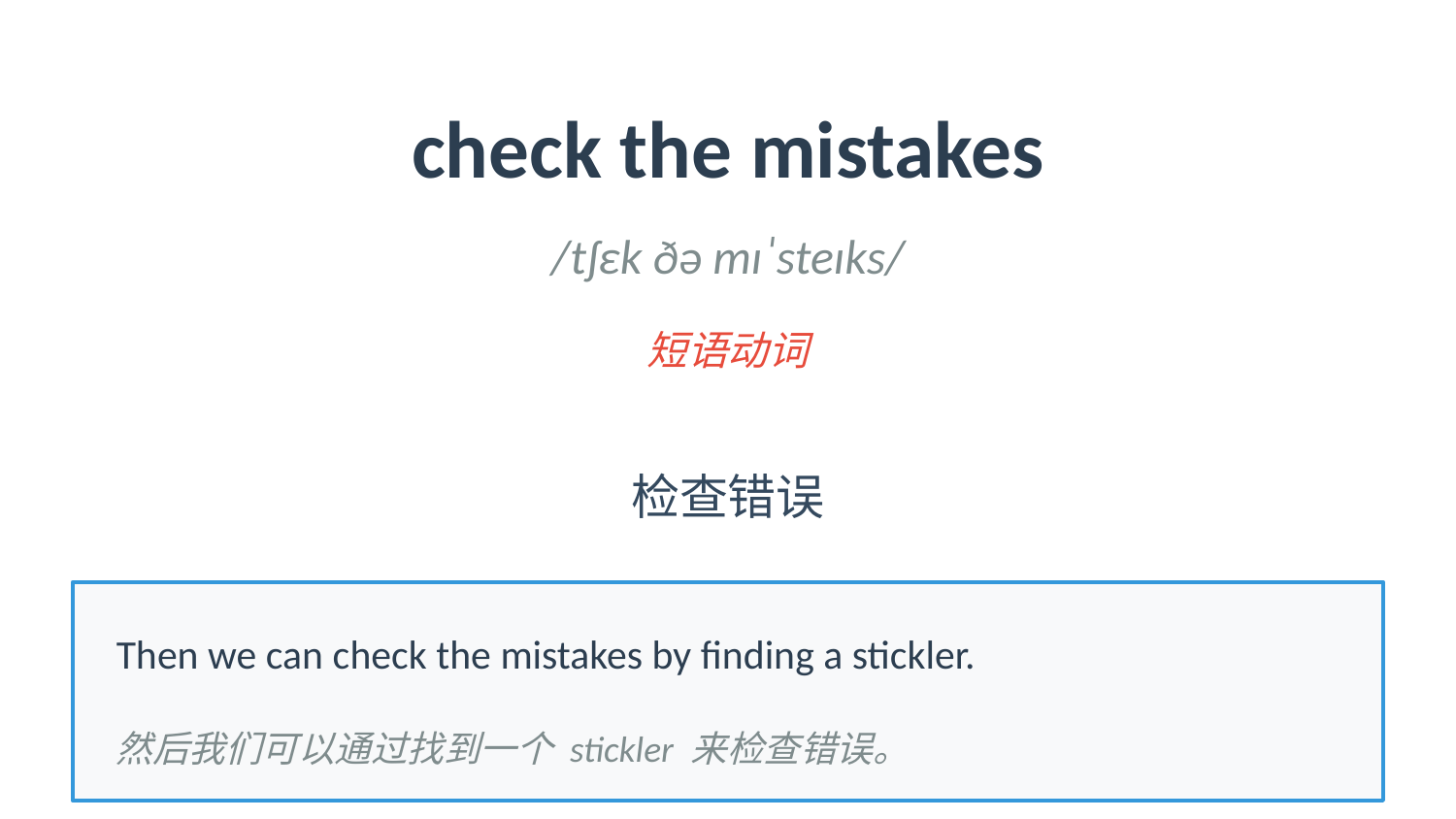

check the mistakes
/tʃɛk ðə mɪˈsteɪks/
短语动词
检查错误

Then we can check the mistakes by finding a stickler.

然后我们可以通过找到一个 stickler 来检查错误。